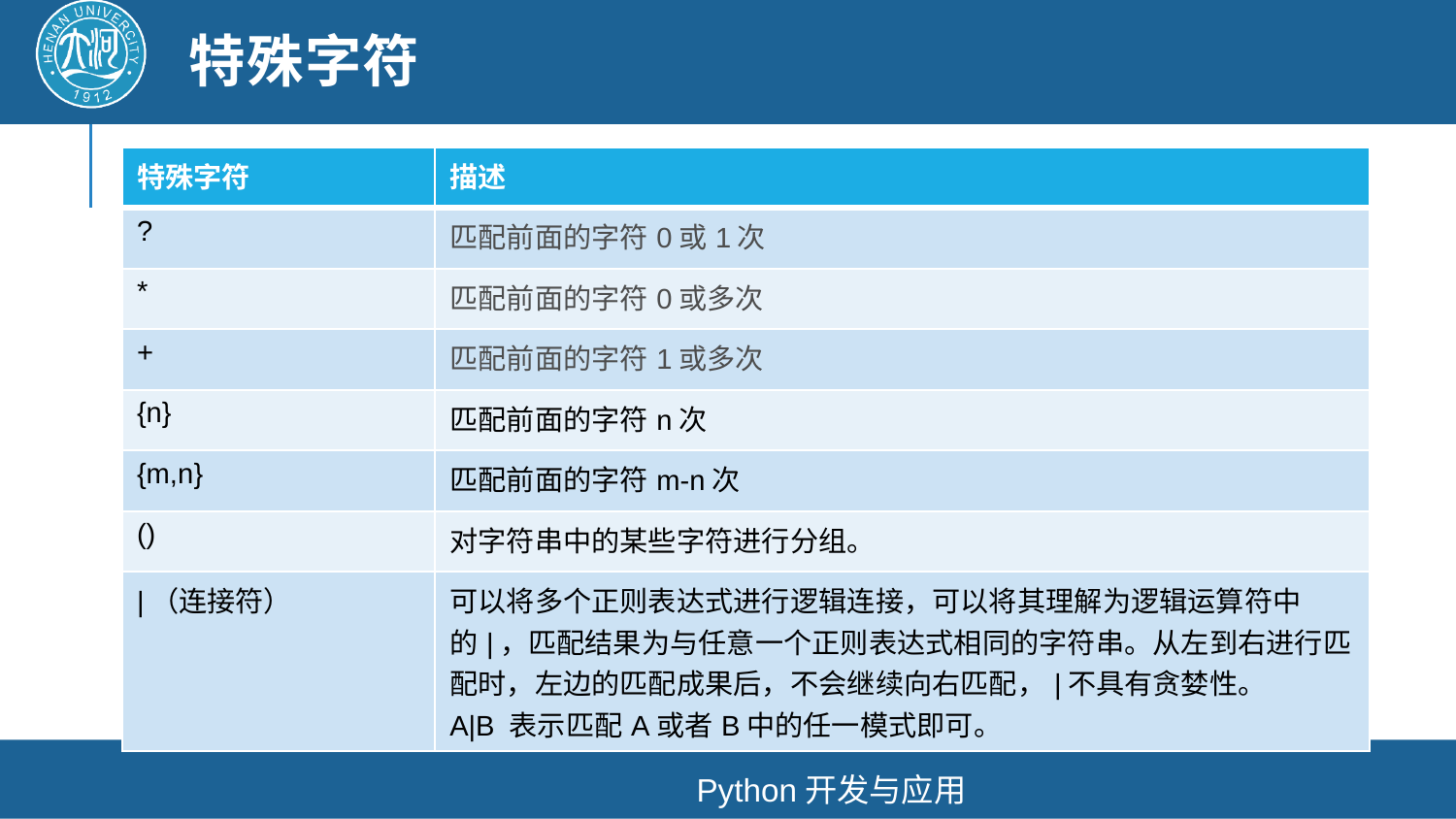

# 特殊字符
| 特殊字符 | 描述 |
| --- | --- |
| ? | 匹配前面的字符0或1次 |
| \* | 匹配前面的字符0或多次 |
| + | 匹配前面的字符1或多次 |
| {n} | 匹配前面的字符n次 |
| {m,n} | 匹配前面的字符m-n次 |
| () | 对字符串中的某些字符进行分组。 |
| |（连接符） | 可以将多个正则表达式进行逻辑连接，可以将其理解为逻辑运算符中的|，匹配结果为与任意一个正则表达式相同的字符串。从左到右进行匹配时，左边的匹配成果后，不会继续向右匹配，|不具有贪婪性。 A|B 表示匹配A或者B中的任一模式即可。 |

Python开发与应用
43